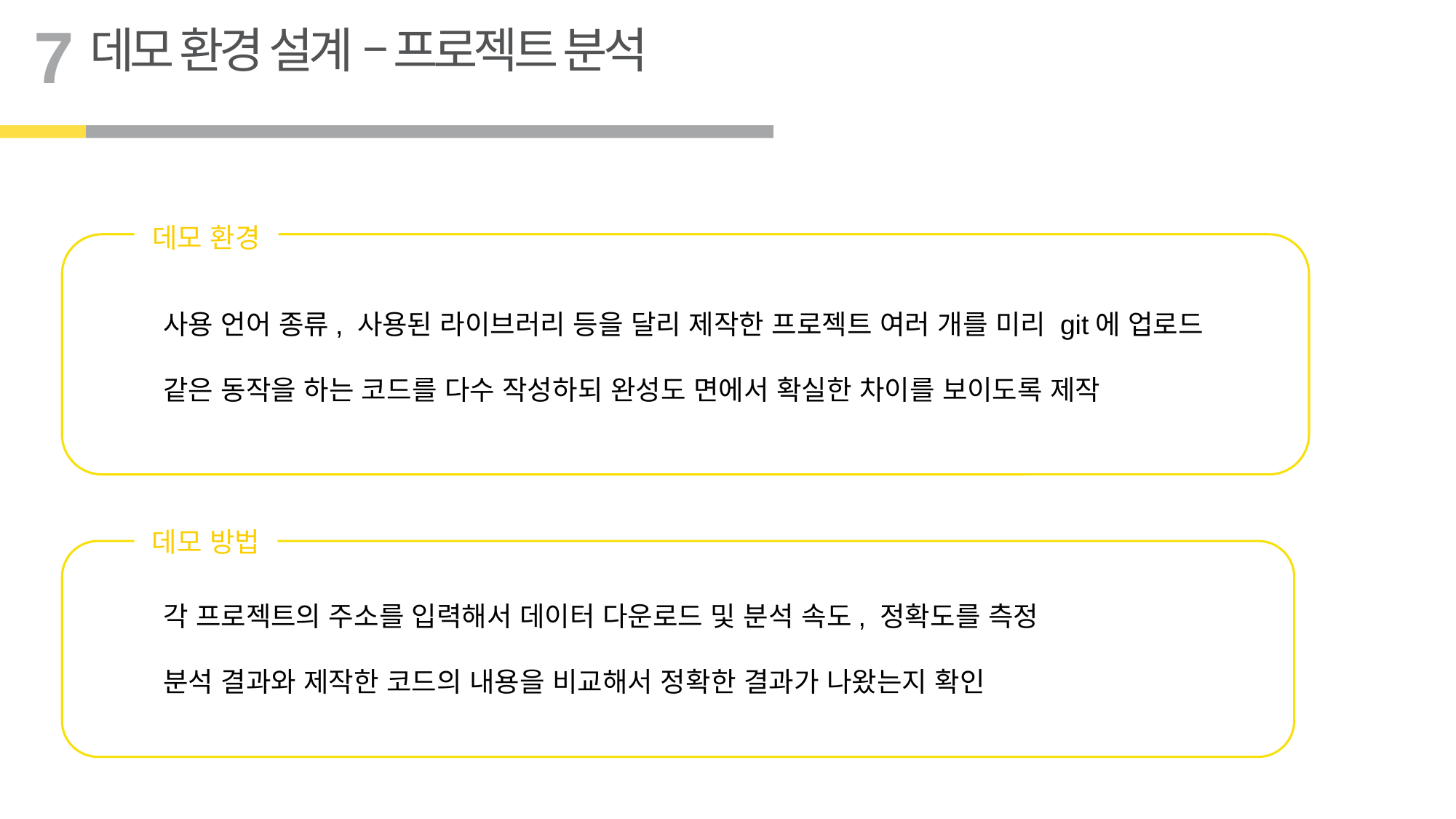

7
데모 환경 설계 – 프로젝트 분석

데모 환경

사용 언어 종류, 사용된 라이브러리 등을 달리 제작한 프로젝트 여러 개를 미리 git에 업로드

같은 동작을 하는 코드를 다수 작성하되 완성도 면에서 확실한 차이를 보이도록 제작
데모 방법

각 프로젝트의 주소를 입력해서 데이터 다운로드 및 분석 속도, 정확도를 측정

분석 결과와 제작한 코드의 내용을 비교해서 정확한 결과가 나왔는지 확인